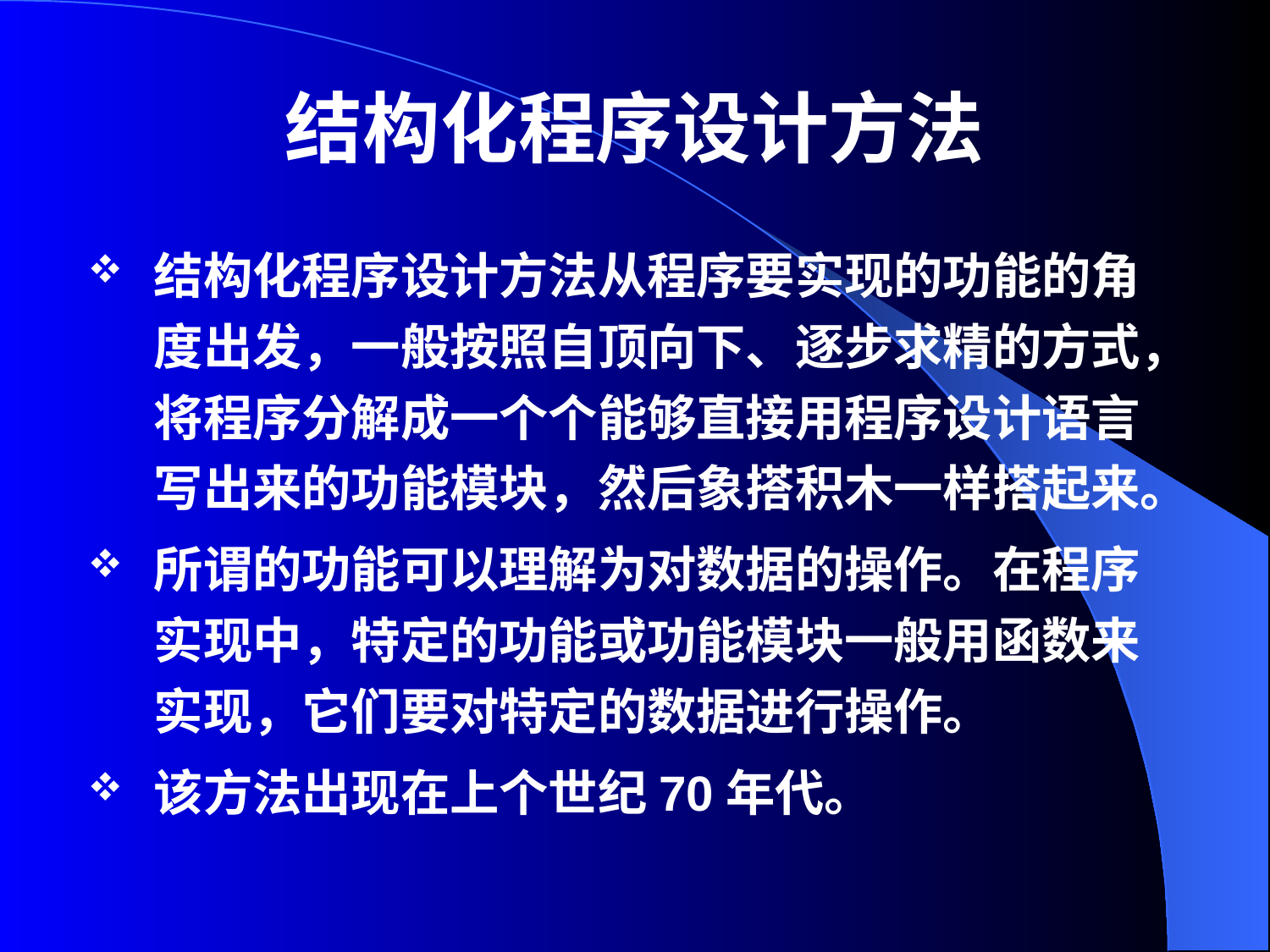

# 结构化程序设计方法
结构化程序设计方法从程序要实现的功能的角度出发，一般按照自顶向下、逐步求精的方式，将程序分解成一个个能够直接用程序设计语言写出来的功能模块，然后象搭积木一样搭起来。
所谓的功能可以理解为对数据的操作。在程序实现中，特定的功能或功能模块一般用函数来实现，它们要对特定的数据进行操作。
该方法出现在上个世纪70年代。